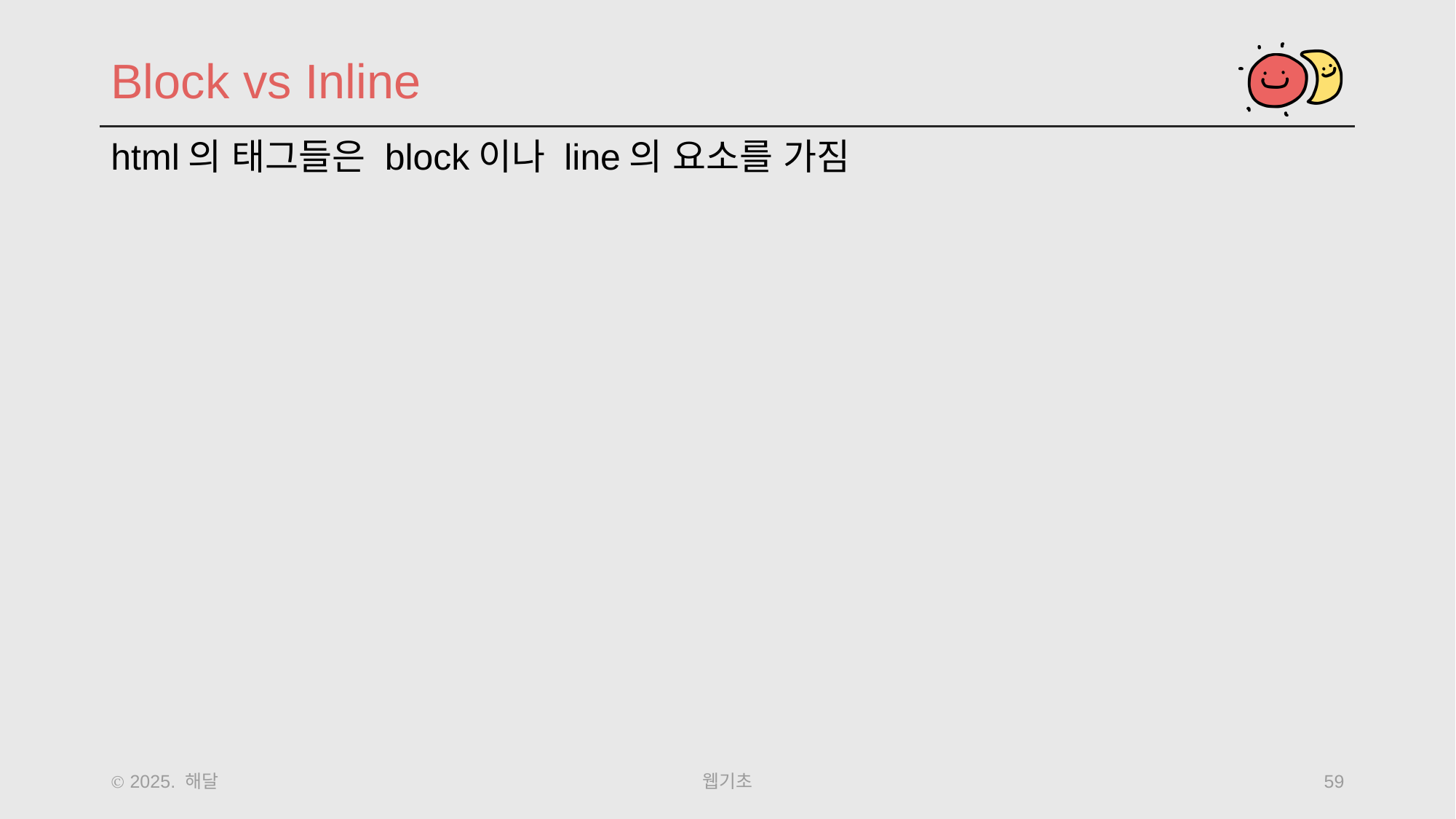

Block vs Inline
html의 태그들은 block이나 line의 요소를 가짐
Ⓒ 2025. 해달
웹기초
59